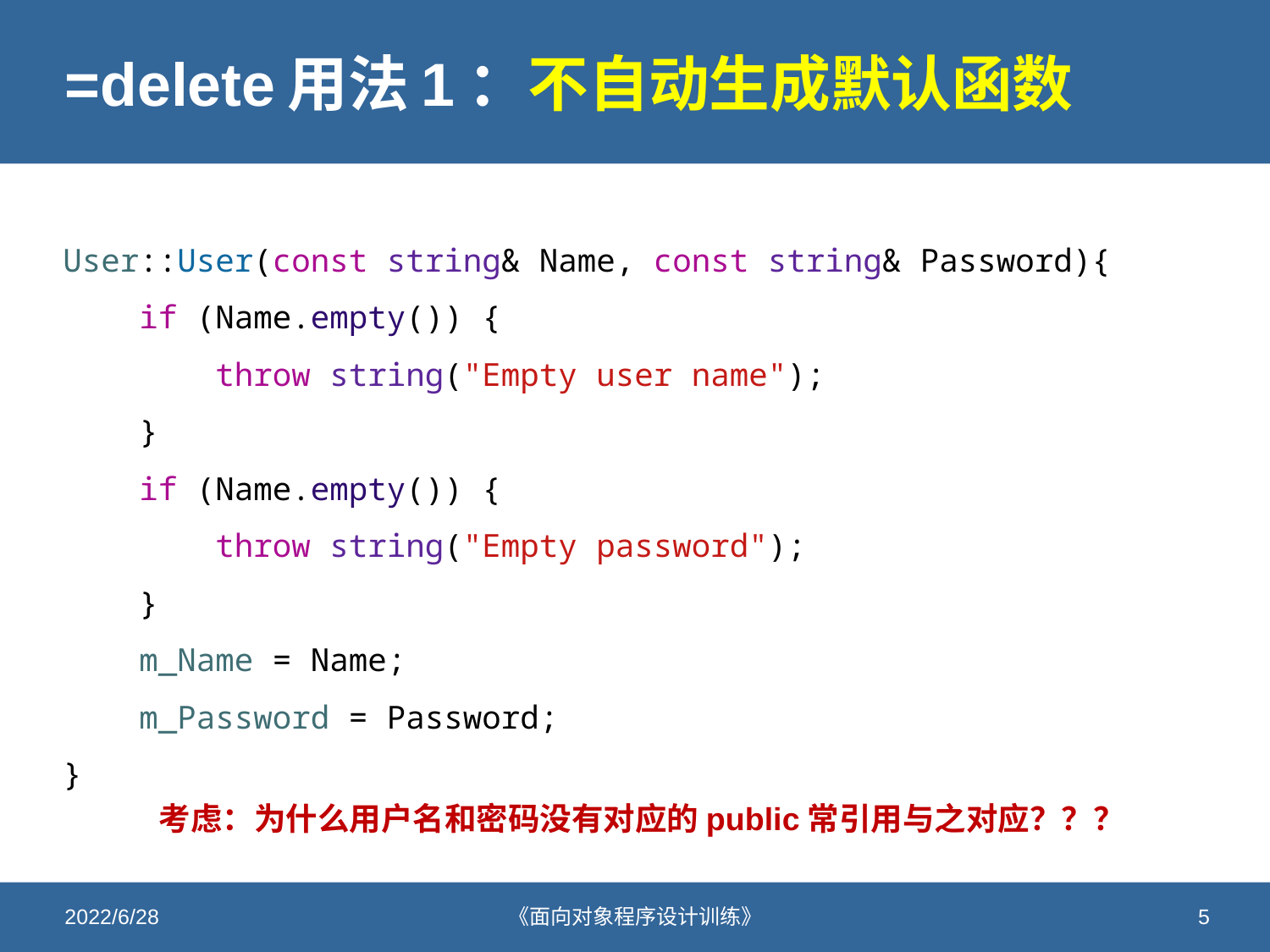

# =delete用法1：不自动生成默认函数
User::User(const string& Name, const string& Password){
    if (Name.empty()) {
        throw string("Empty user name");
    }
    if (Name.empty()) {
        throw string("Empty password");
    }
    m_Name = Name;
    m_Password = Password;
}
考虑：为什么用户名和密码没有对应的public常引用与之对应？？？
2022/6/28
《面向对象程序设计训练》
5